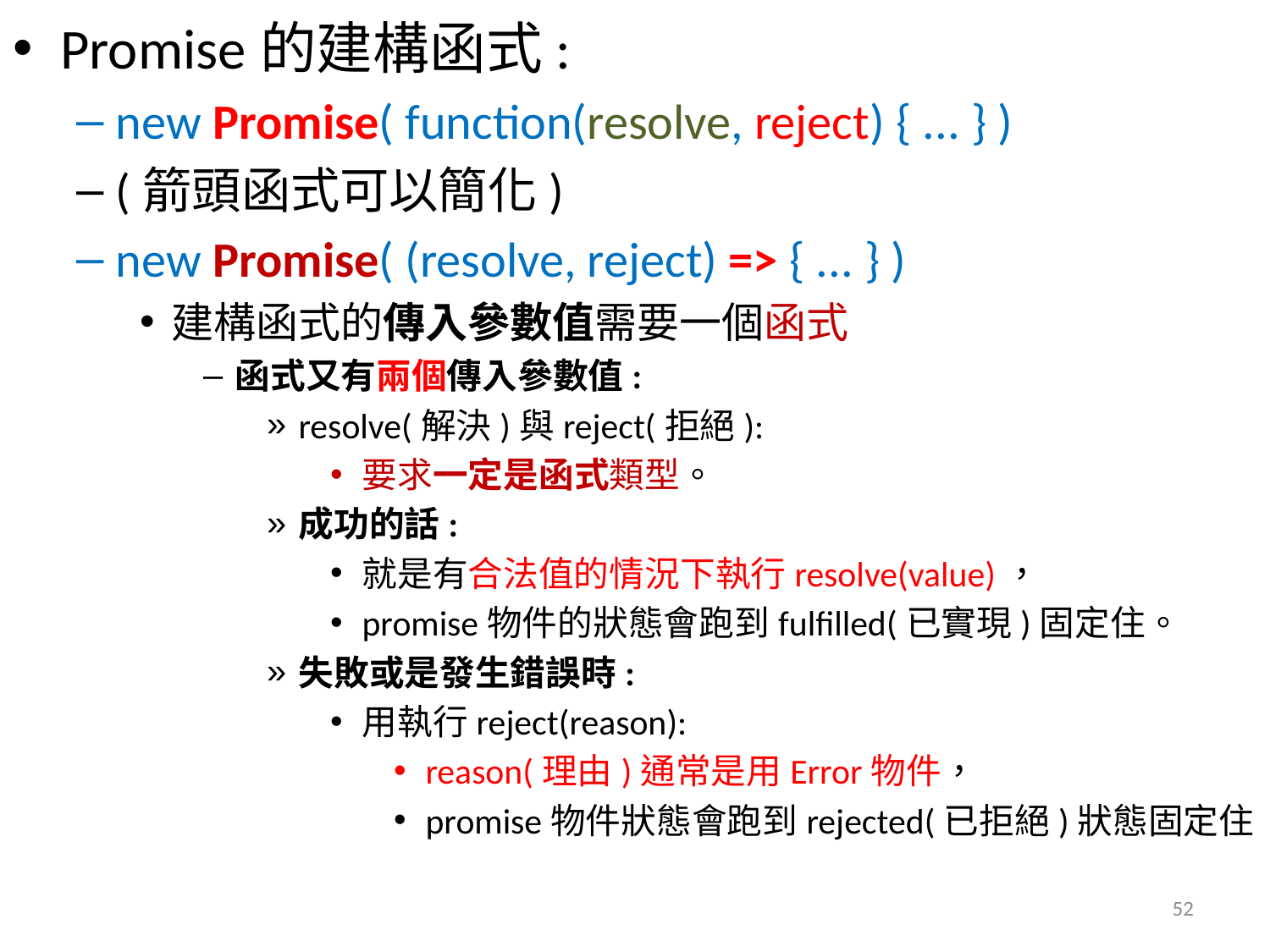

Promise的建構函式:
new Promise( function(resolve, reject) { ... } )
(箭頭函式可以簡化)
new Promise( (resolve, reject) => { ... } )
建構函式的傳入參數值需要一個函式
函式又有兩個傳入參數值:
resolve(解決)與reject(拒絕):
要求一定是函式類型。
成功的話:
就是有合法值的情況下執行resolve(value)，
promise物件的狀態會跑到fulfilled(已實現)固定住。
失敗或是發生錯誤時:
用執行reject(reason):
reason(理由)通常是用Error物件，
promise物件狀態會跑到rejected(已拒絕)狀態固定住
52